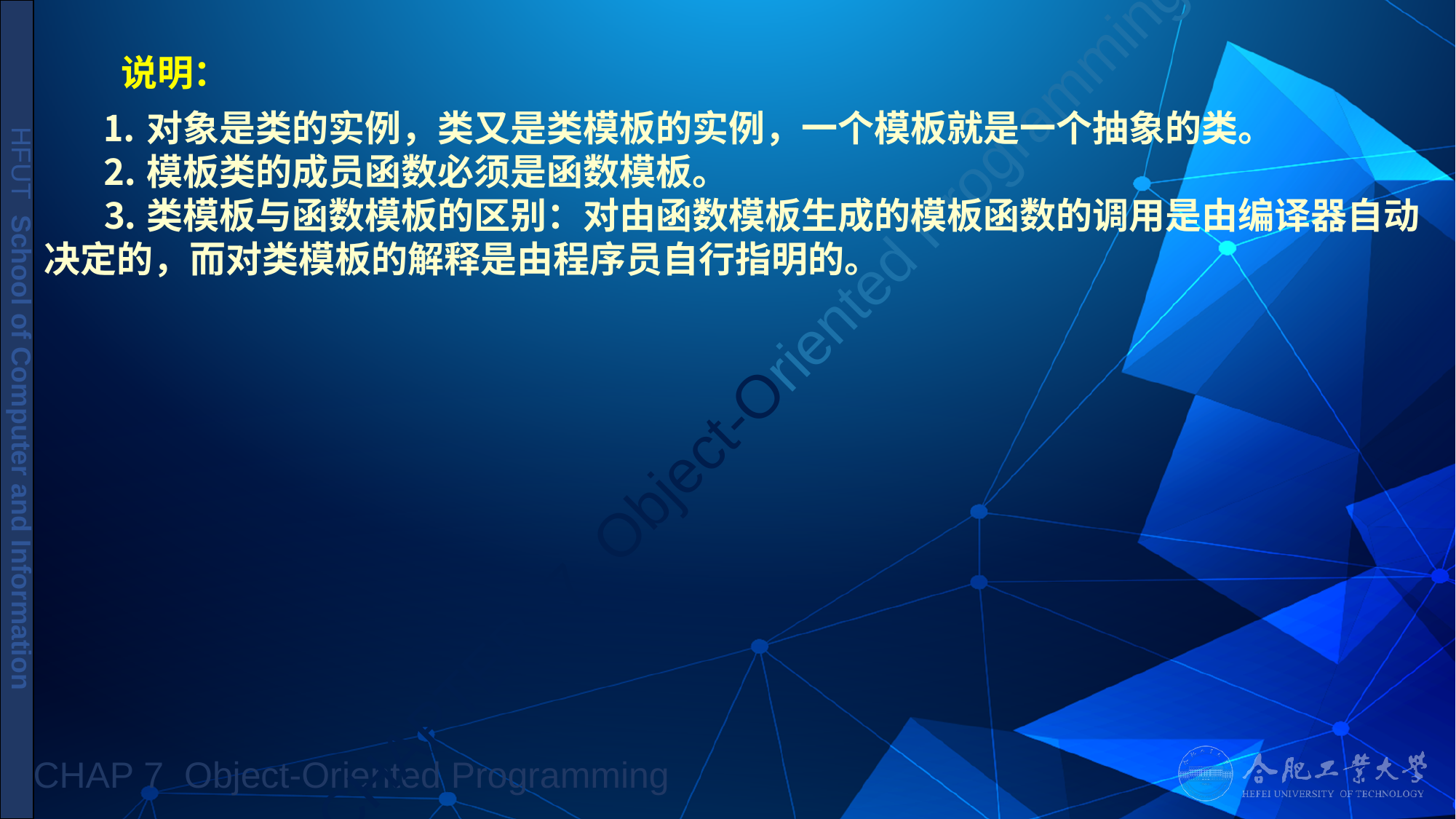

# 说明：
       ⒈对象是类的实例，类又是类模板的实例，一个模板就是一个抽象的类。
       ⒉模板类的成员函数必须是函数模板。
       ⒊类模板与函数模板的区别：对由函数模板生成的模板函数的调用是由编译器自动决定的，而对类模板的解释是由程序员自行指明的。